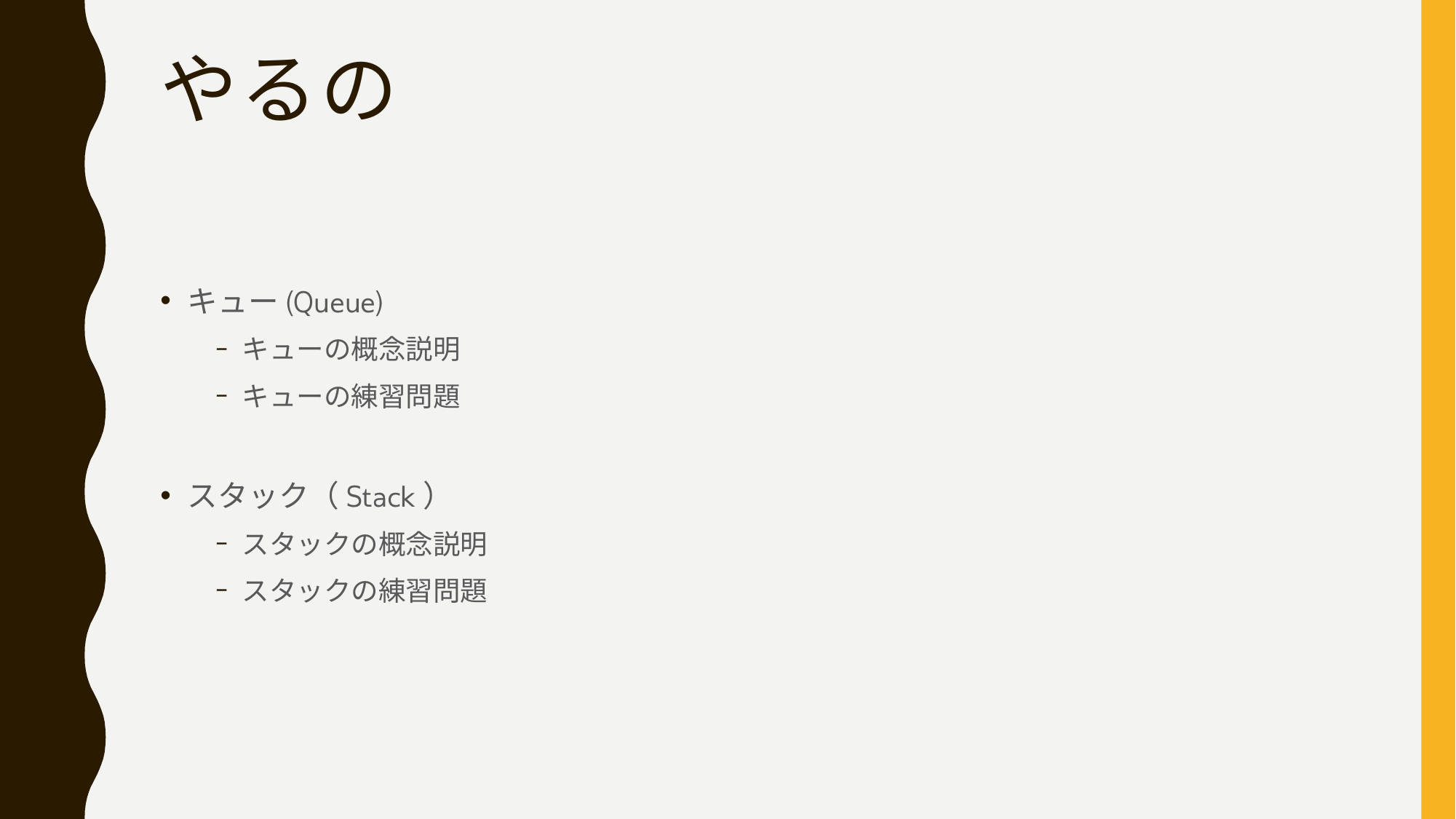

# やるの
キュー(Queue)
キューの概念説明
キューの練習問題

スタック（Stack）
スタックの概念説明
スタックの練習問題